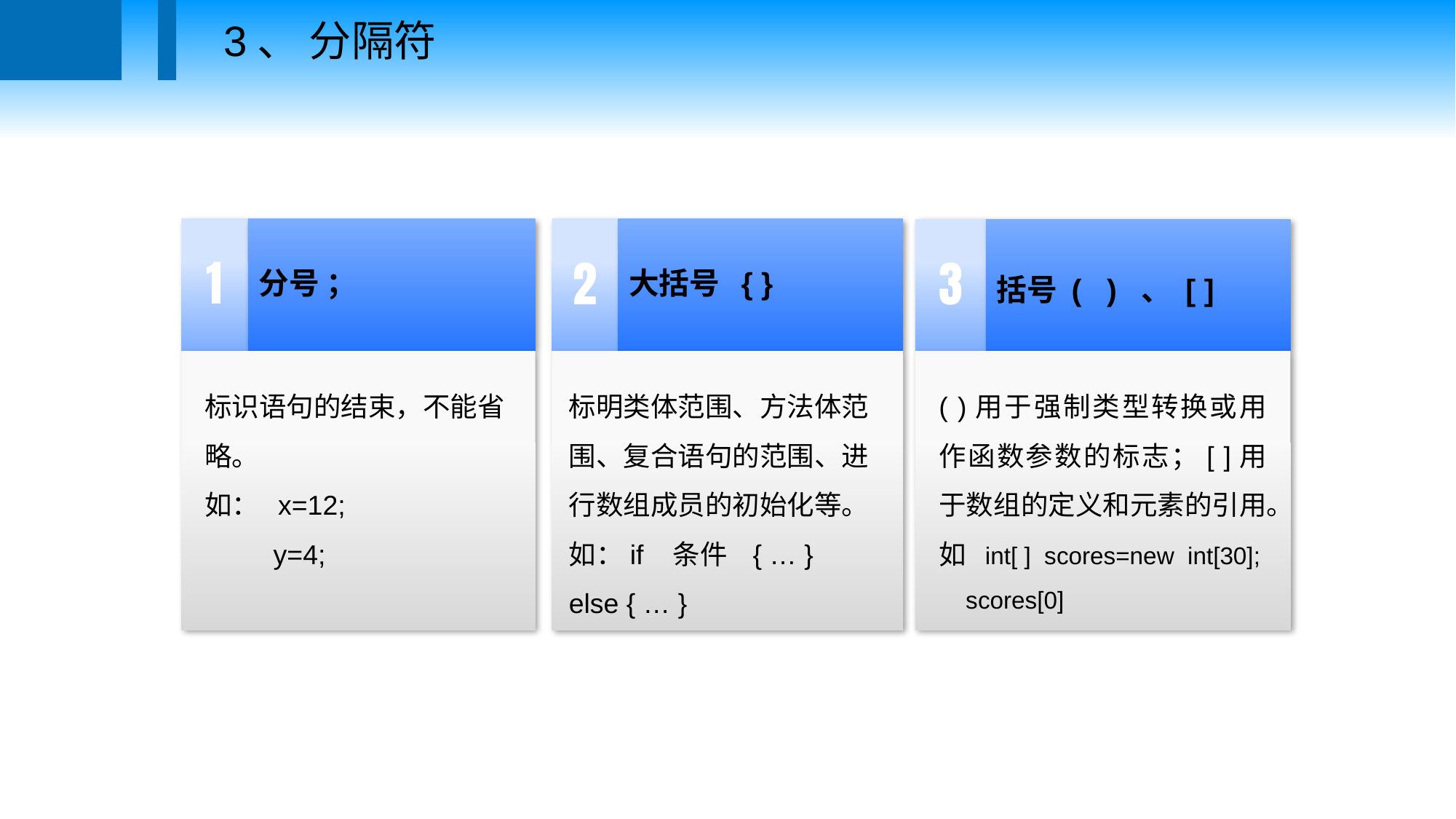

3、 分隔符
1
分号 ；

标识语句的结束，不能省略。
如：  x=12;
         y=4;

2
大括号  { }

标明类体范围、方法体范围、复合语句的范围、进行数组成员的初始化等。
如：if   条件   { … }   else { … }
3
括号 (   )  、 [ ]

( )用于强制类型转换或用作函数参数的标志；[ ]用于数组的定义和元素的引用。
如  int[ ]  scores=new  int[30];     scores[0]